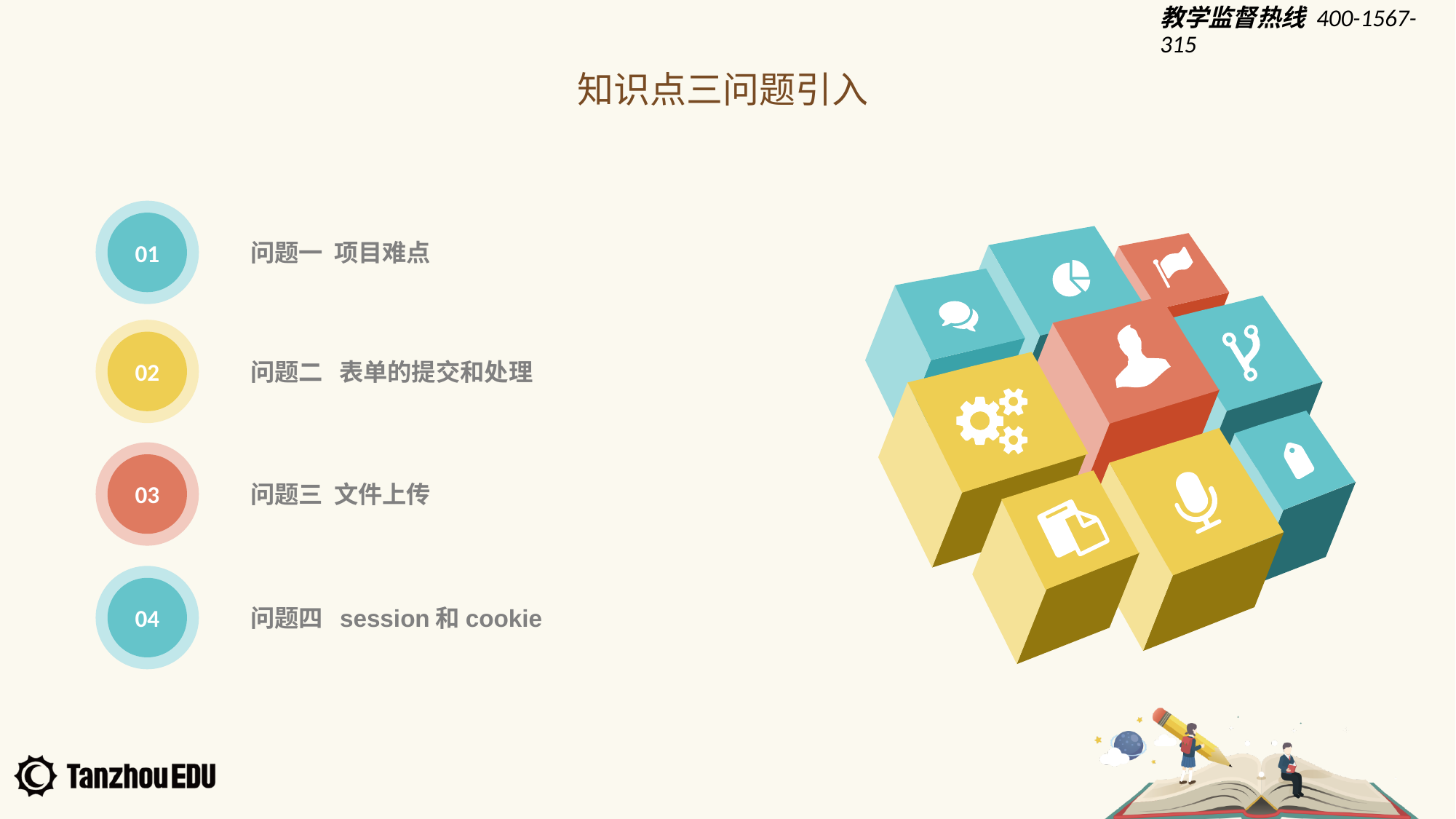

知识点三问题引入

01

问题一  项目难点

02

问题二   表单的提交和处理

03

问题三  文件上传

04
问题四  session和cookie